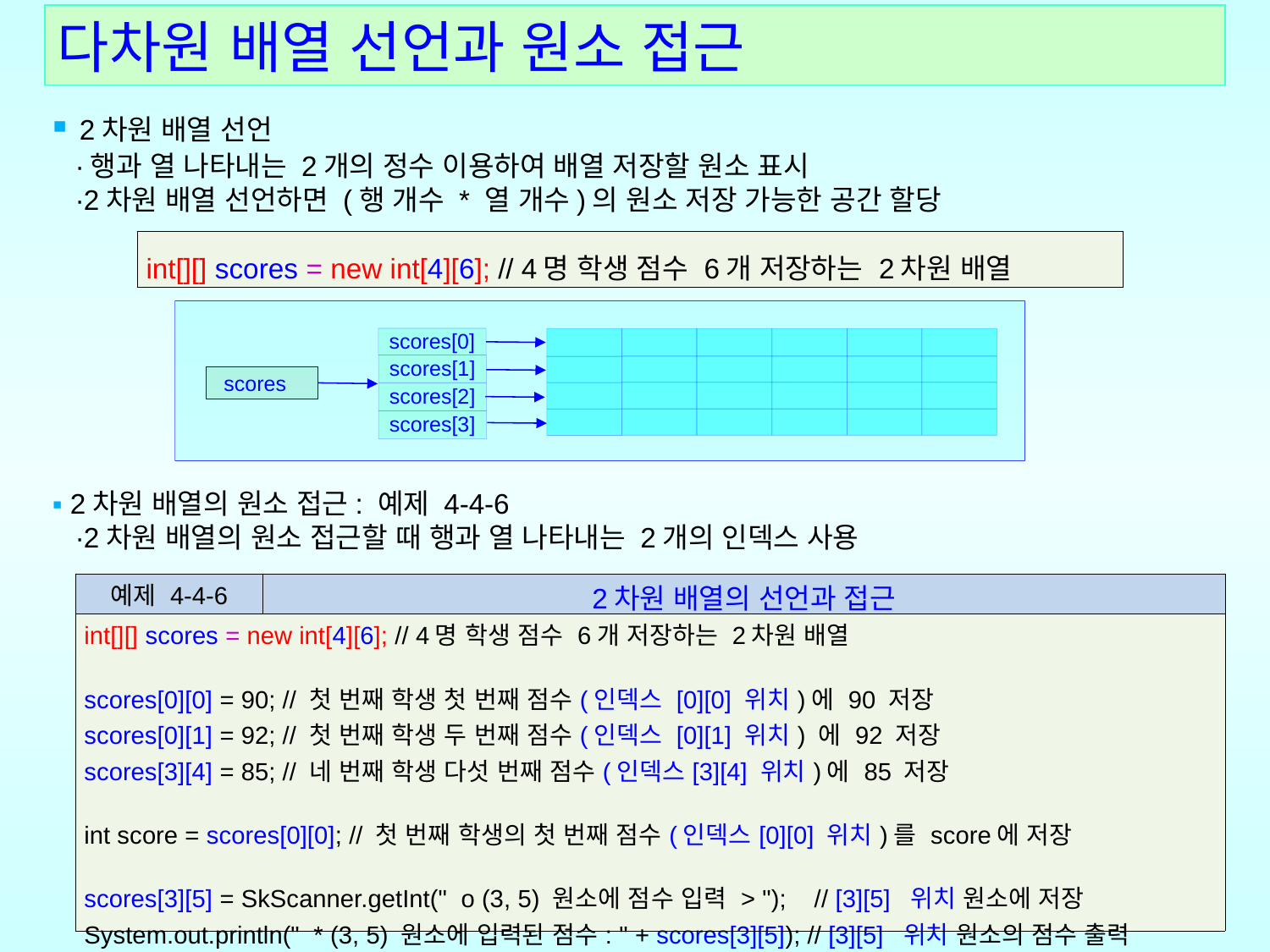

다차원 배열 선언과 원소 접근
▪ 2차원 배열 선언
   ∙행과 열 나타내는 2개의 정수 이용하여 배열 저장할 원소 표시
   ∙2차원 배열 선언하면 (행 개수 * 열 개수)의 원소 저장 가능한 공간 할당

▪ 2차원 배열의 원소 접근: 예제 4-4-6
   ∙2차원 배열의 원소 접근할 때 행과 열 나타내는 2개의 인덱스 사용

| int[][] scores = new int[4][6]; // 4명 학생 점수 6개 저장하는 2차원 배열 |
| --- |

scores[0]

scores[1]

scores

scores[2]

scores[3]
| 예제 4-4-6 | 2차원 배열의 선언과 접근 |
| --- | --- |
| int[][] scores = new int[4][6]; // 4명 학생 점수 6개 저장하는 2차원 배열 scores[0][0] = 90; // 첫 번째 학생 첫 번째 점수(인덱스 [0][0] 위치)에 90 저장 scores[0][1] = 92; // 첫 번째 학생 두 번째 점수(인덱스 [0][1] 위치) 에 92 저장 scores[3][4] = 85; // 네 번째 학생 다섯 번째 점수(인덱스[3][4] 위치)에 85 저장 int score = scores[0][0]; // 첫 번째 학생의 첫 번째 점수(인덱스[0][0] 위치)를 score에 저장 scores[3][5] = SkScanner.getInt(" o (3, 5) 원소에 점수 입력 > "); // [3][5] 위치 원소에 저장 System.out.println(" \* (3, 5) 원소에 입력된 점수: " + scores[3][5]); // [3][5] 위치 원소의 점수 출력 |  |